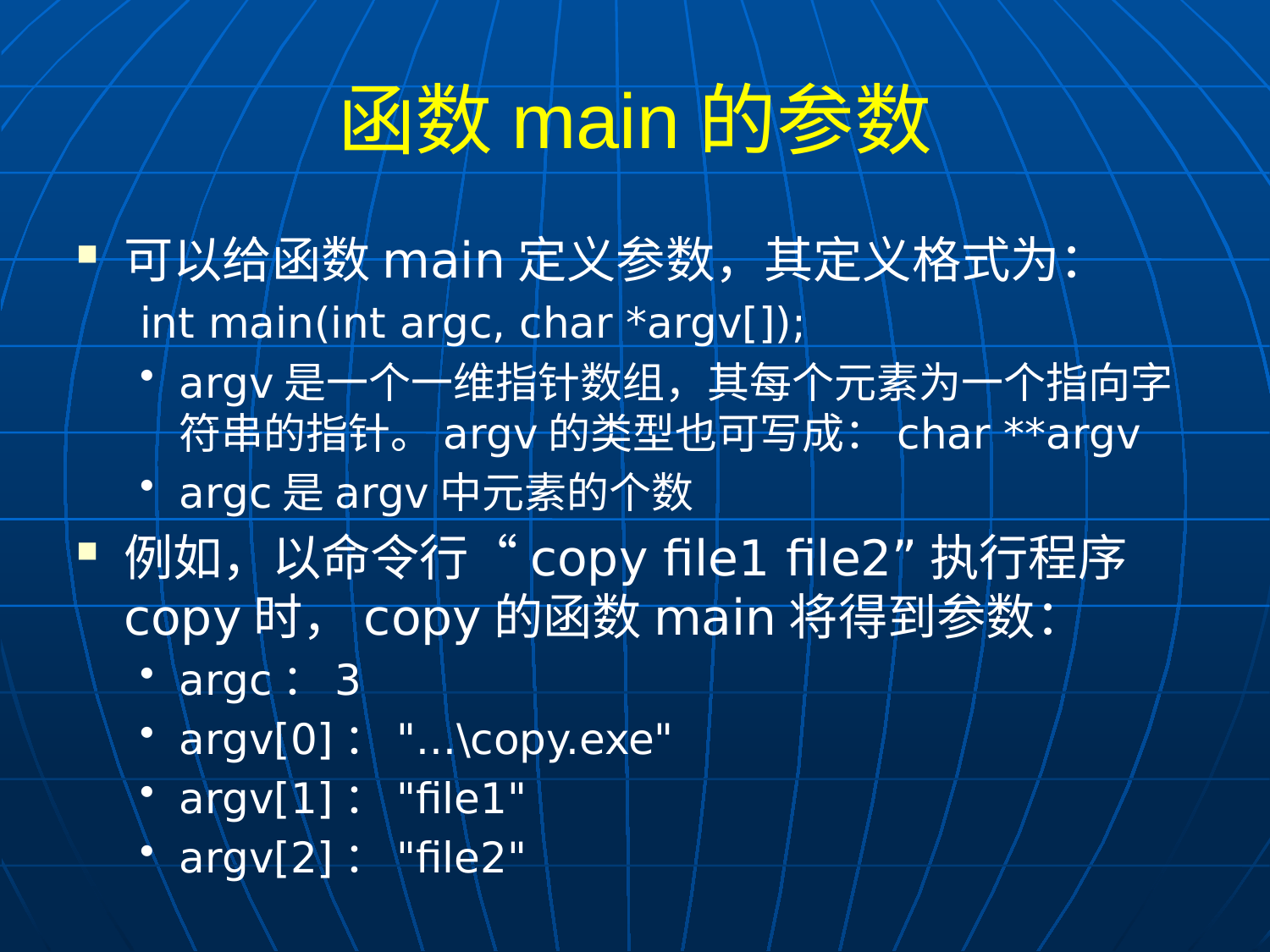

# 函数main的参数
可以给函数main定义参数，其定义格式为：
int main(int argc, char *argv[]);
argv是一个一维指针数组，其每个元素为一个指向字符串的指针。argv的类型也可写成：char **argv
argc是argv中元素的个数
例如，以命令行“copy file1 file2”执行程序copy时，copy的函数main将得到参数：
argc：3
argv[0]："...\copy.exe"
argv[1]："file1"
argv[2]："file2"